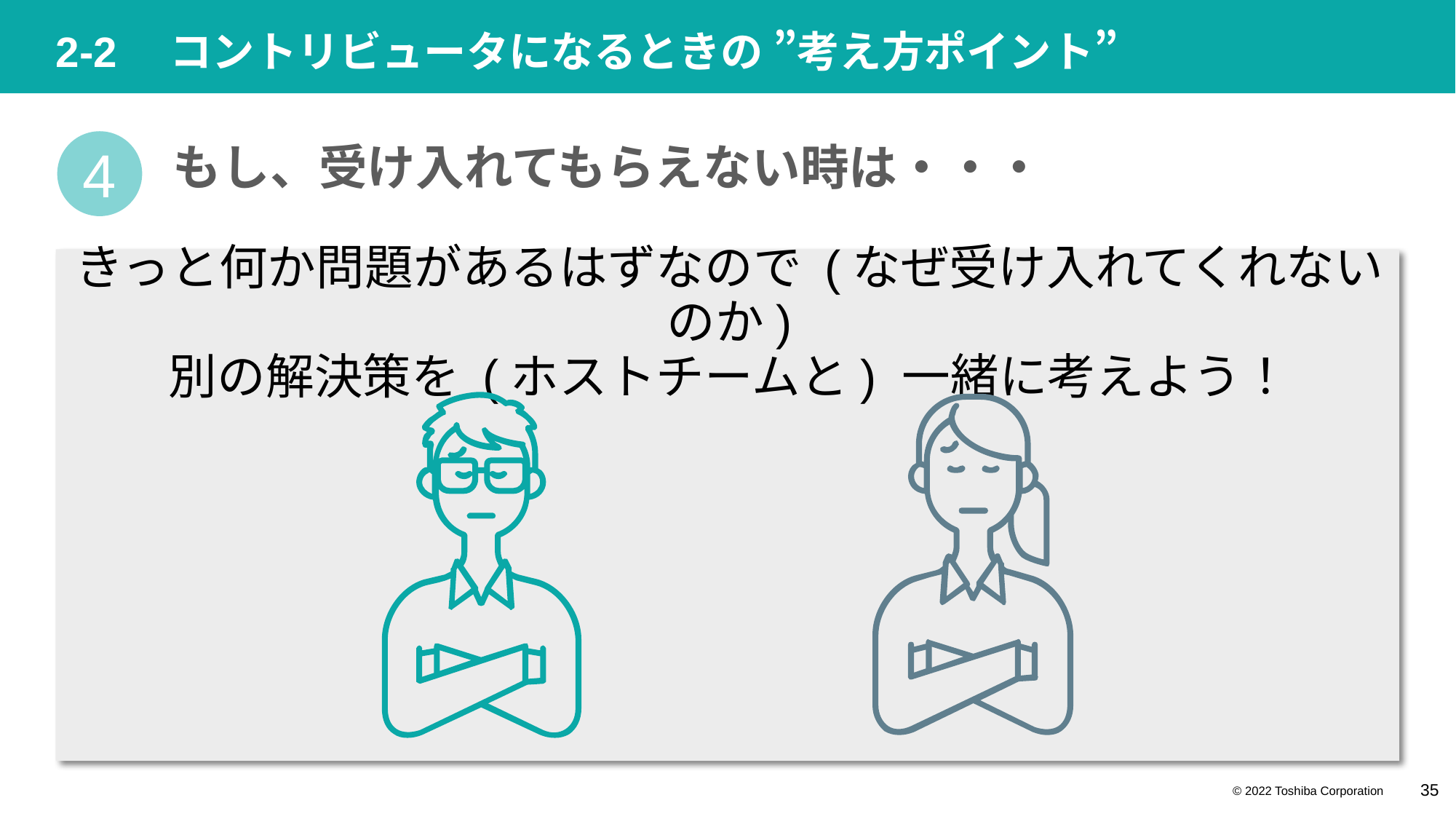

# 2-2　コントリビュータになるときの ”考え方ポイント”
4
もし、受け入れてもらえない時は・・・

きっと何か問題があるはずなので (なぜ受け入れてくれないのか)
別の解決策を (ホストチームと) 一緒に考えよう！